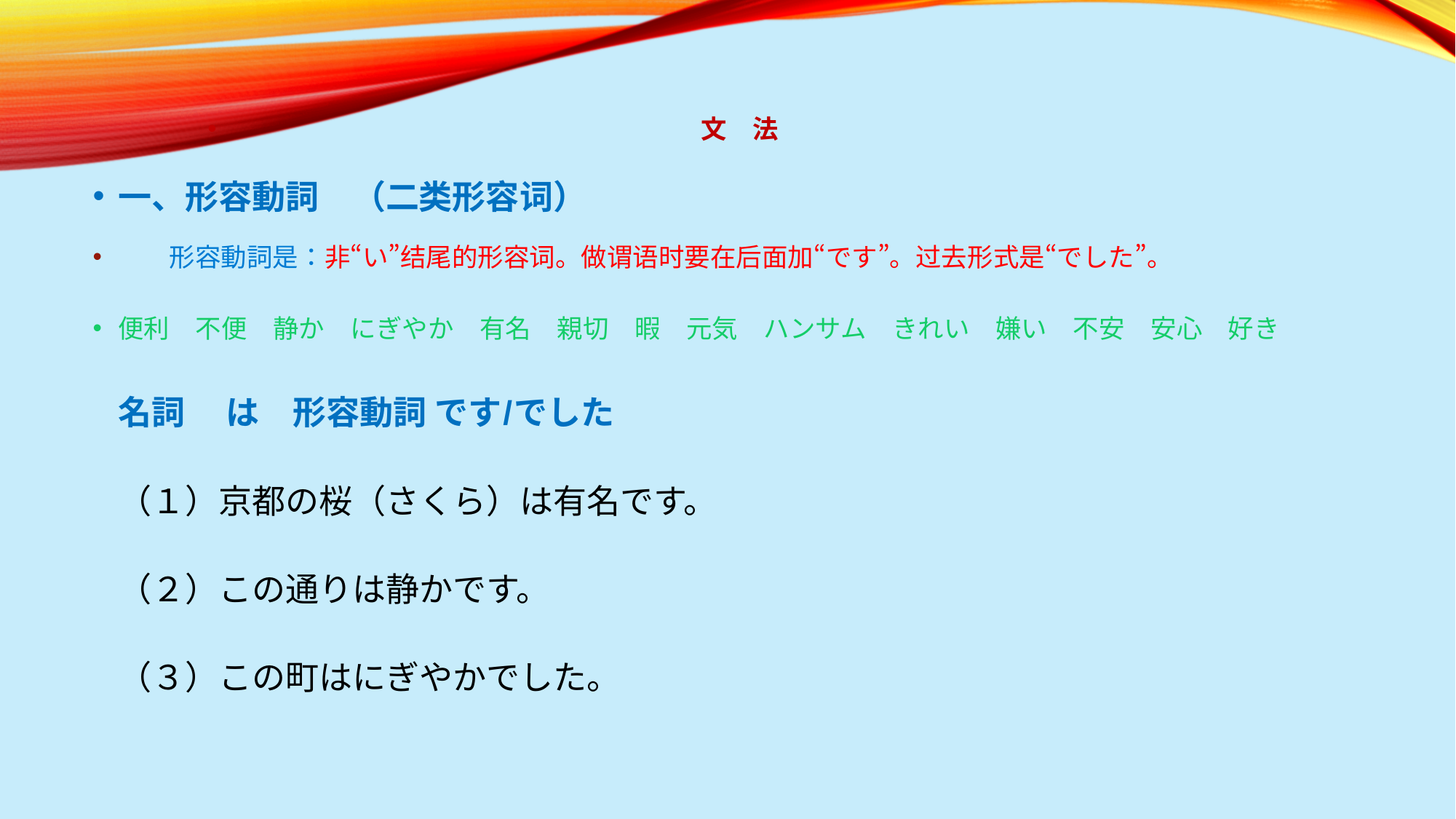

文　法
一、形容動詞　（二类形容词）
　　形容動詞是：非“い”结尾的形容词。做谓语时要在后面加“です”。过去形式是“でした”。
便利　不便　静か　にぎやか　有名　親切　暇　元気　ハンサム　きれい　嫌い　不安　安心　好き
名詞　 は　形容動詞 です/でした　　　　　　　　　　　　　　　　　　　　
（１）京都の桜（さくら）は有名です。　　
（２）この通りは静かです。
（３）この町はにぎやかでした。